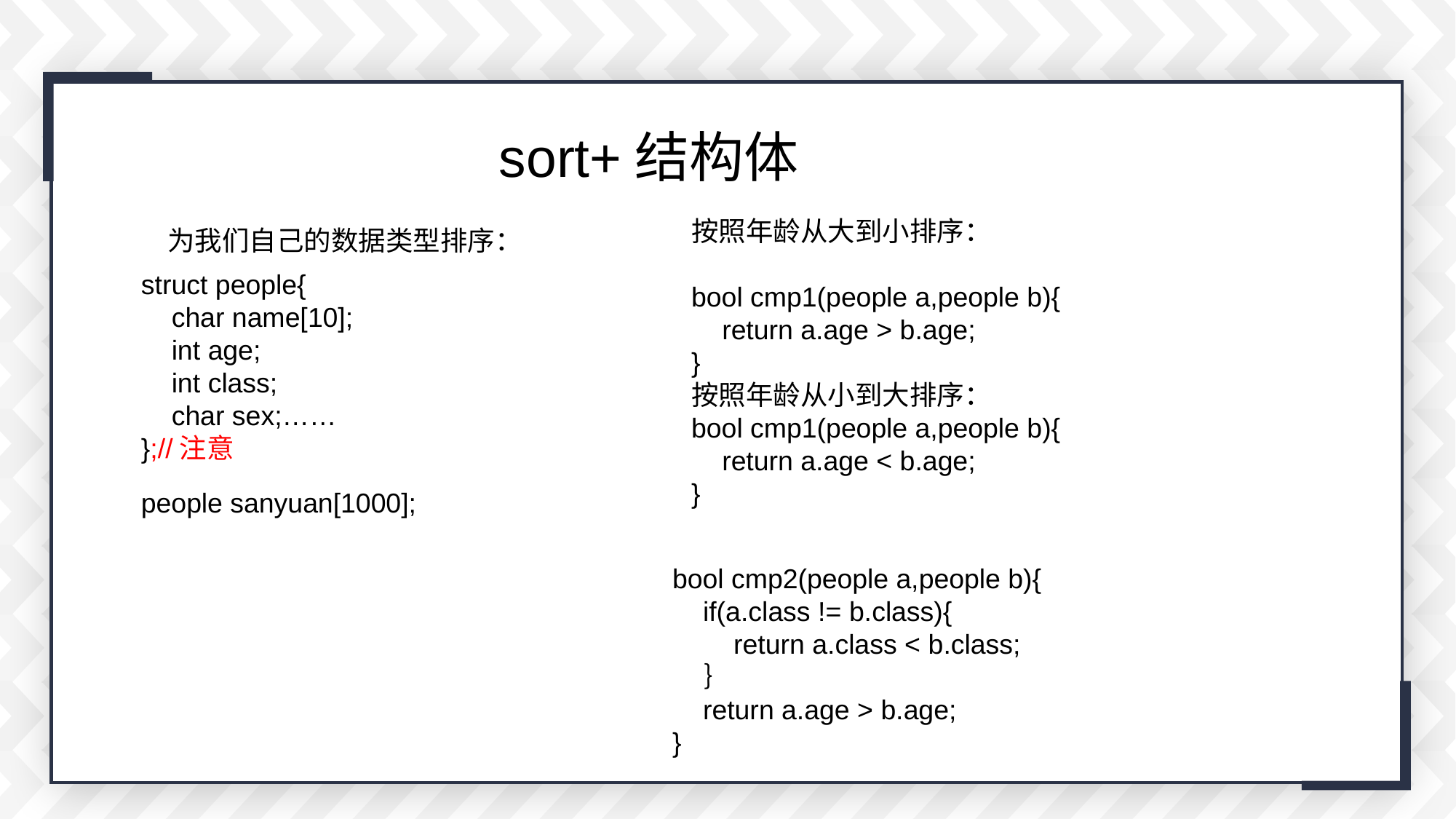

sort+结构体
按照年龄从大到小排序：

bool cmp1(people a,people b){
    return a.age > b.age;
}
按照年龄从小到大排序：
bool cmp1(people a,people b){
    return a.age < b.age;
}
为我们自己的数据类型排序：

struct people{
    char name[10];
    int age;
    int class;
    char sex;……
};//注意
输入
标题
people sanyuan[1000];

点击在此录入上述图表的综合描述说明，在此录入上述图表的综合描述说明。在此录入上述图表的综合描述说明，在此录入上述图表的综合描述说明

bool cmp2(people a,people b){
    if(a.class != b.class){
        return a.class < b.class;
    ｝
    return a.age > b.age;
}